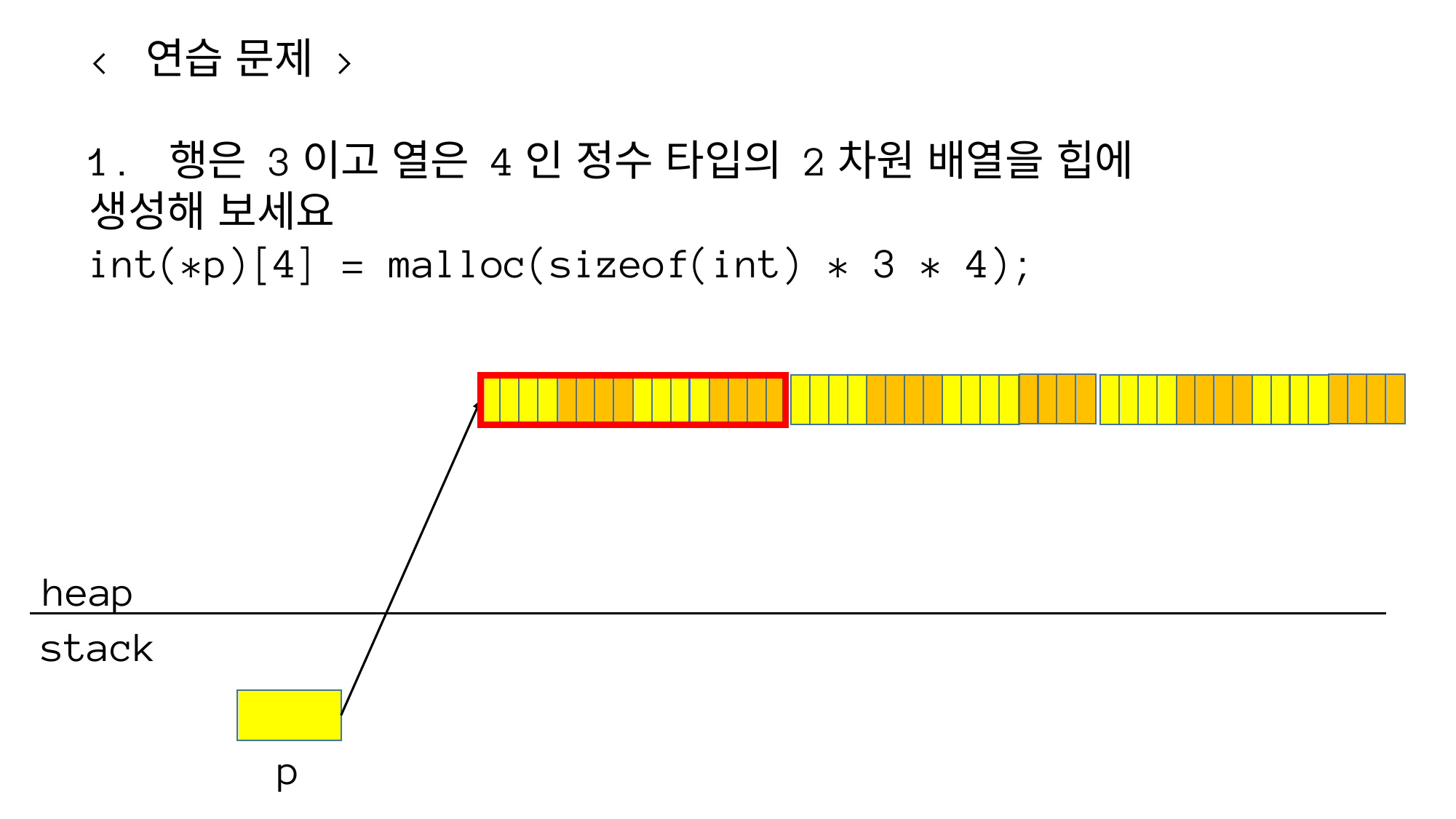

< 연습 문제 >

1. 행은 3이고 열은 4인 정수 타입의 2차원 배열을 힙에
생성해 보세요
int(*p)[4] = malloc(sizeof(int) * 3 * 4);

heap
stack

p